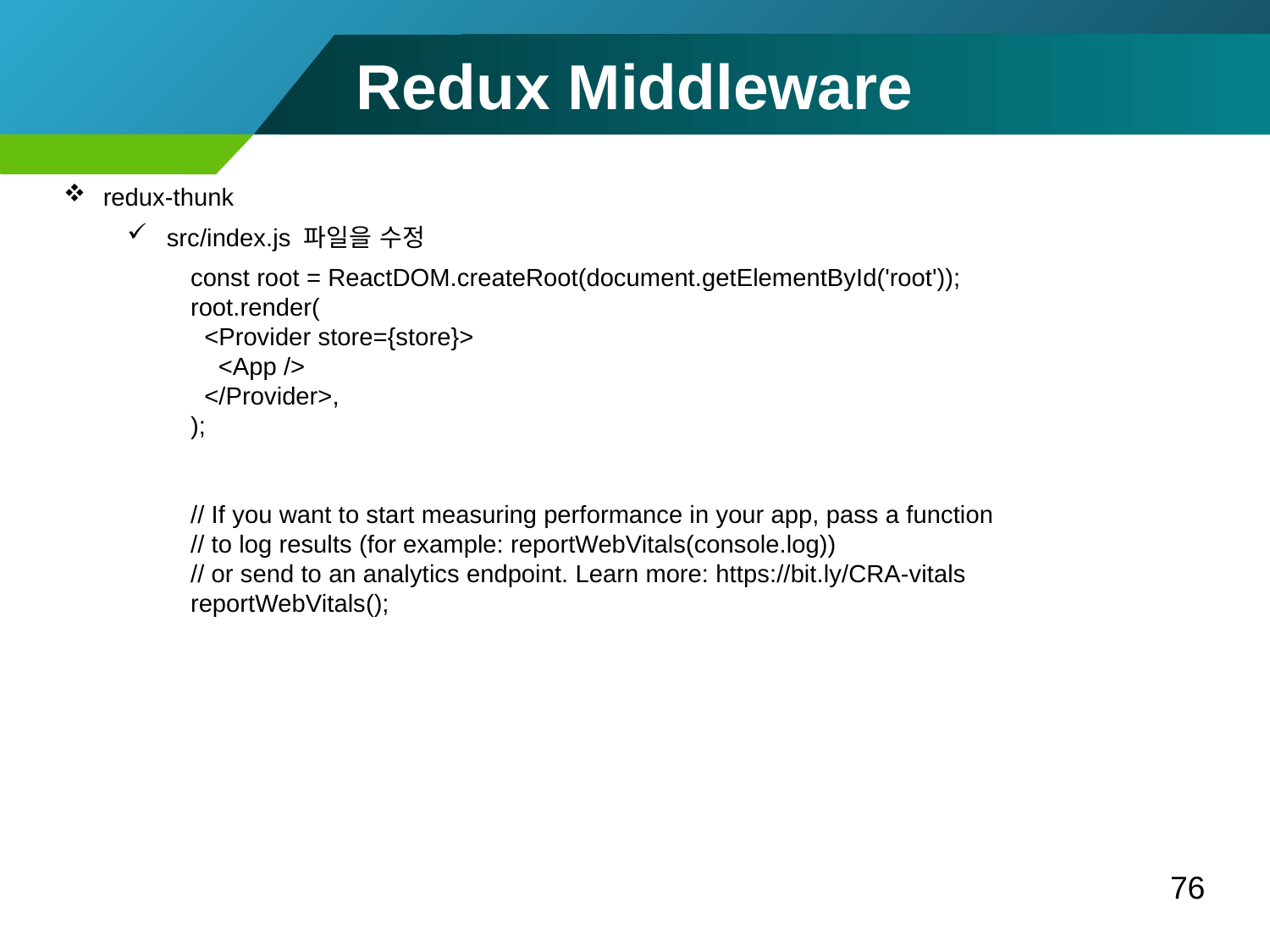

Redux Middleware
redux-thunk
src/index.js 파일을 수정
const root = ReactDOM.createRoot(document.getElementById('root'));
root.render(
  <Provider store={store}>
    <App />
  </Provider>,
);

// If you want to start measuring performance in your app, pass a function
// to log results (for example: reportWebVitals(console.log))
// or send to an analytics endpoint. Learn more: https://bit.ly/CRA-vitals
reportWebVitals();

76